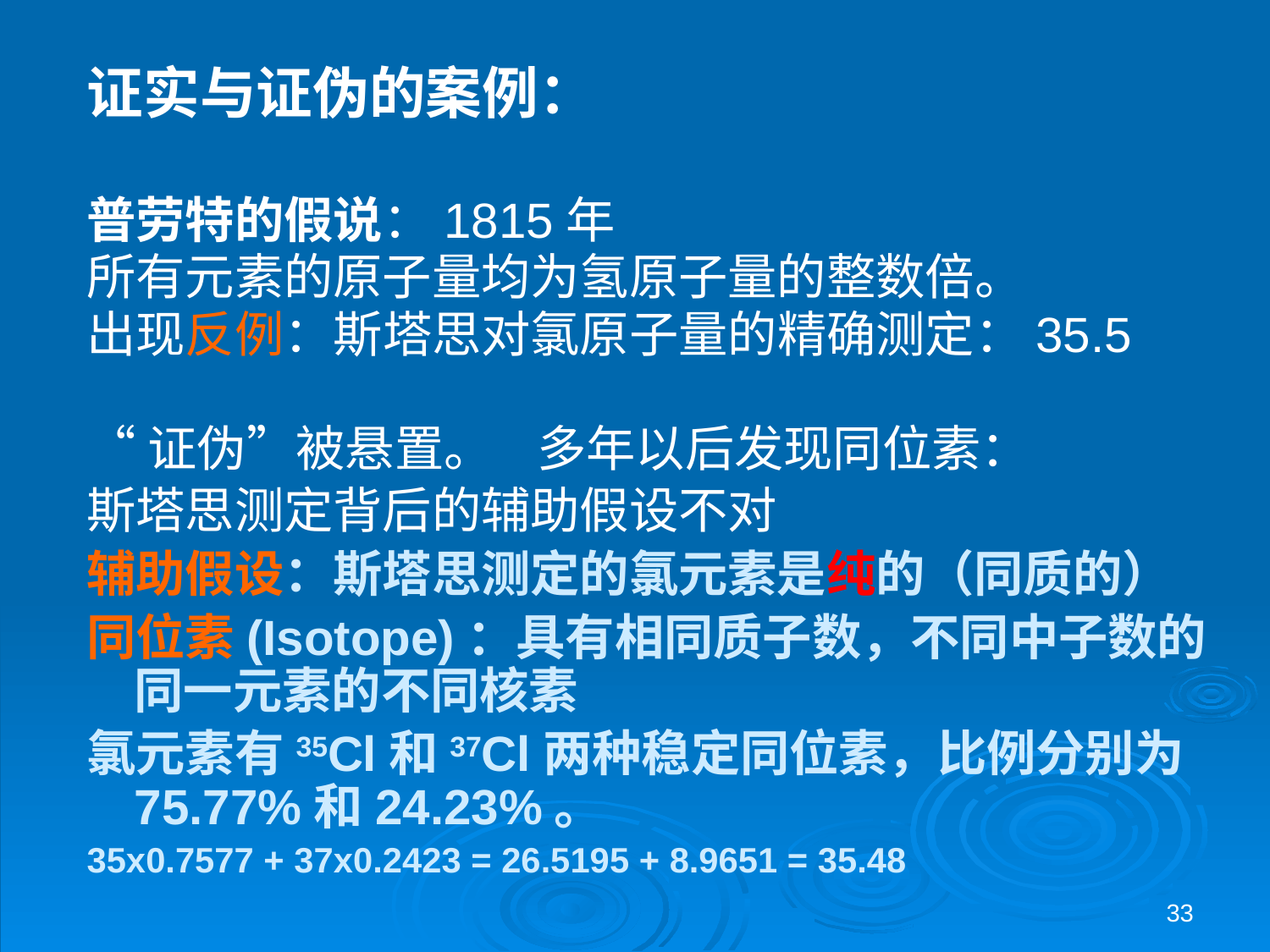

证实与证伪的案例：

普劳特的假说：1815年
所有元素的原子量均为氢原子量的整数倍。
出现反例：斯塔思对氯原子量的精确测定：35.5

“证伪”被悬置。    多年以后发现同位素：
斯塔思测定背后的辅助假设不对
辅助假设：斯塔思测定的氯元素是纯的（同质的）
同位素(Isotope)：具有相同质子数，不同中子数的同一元素的不同核素
氯元素有35Cl和37Cl两种稳定同位素，比例分别为75.77%和24.23%。
35x0.7577 + 37x0.2423 = 26.5195 + 8.9651 = 35.48

 33